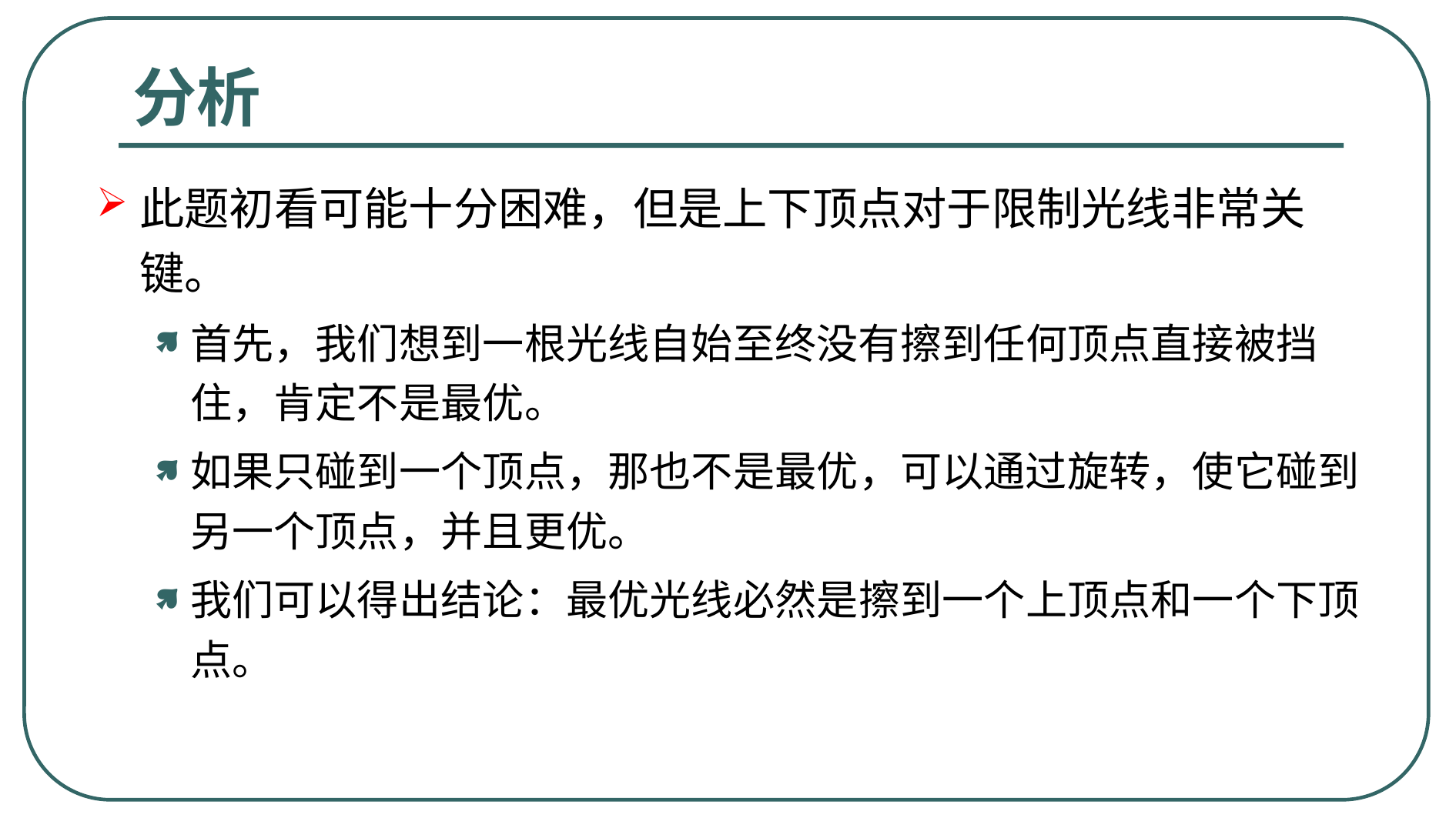

# 分析
此题初看可能十分困难，但是上下顶点对于限制光线非常关键。
首先，我们想到一根光线自始至终没有擦到任何顶点直接被挡住，肯定不是最优。
如果只碰到一个顶点，那也不是最优，可以通过旋转，使它碰到另一个顶点，并且更优。
我们可以得出结论：最优光线必然是擦到一个上顶点和一个下顶点。